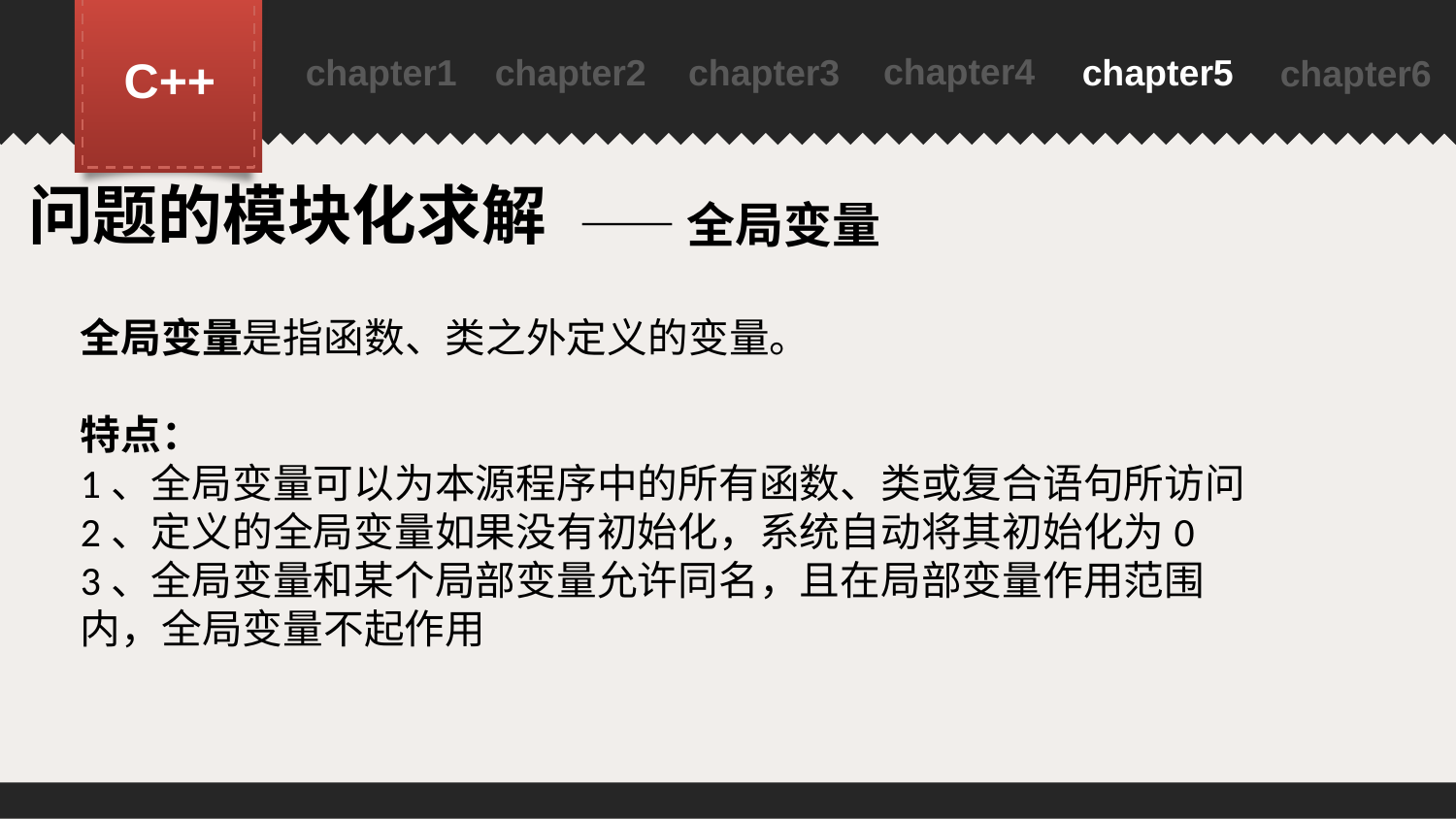

chapter4
C++
chapter1
chapter2
chapter3
chapter5
chapter6
PPT模板下载：www.1ppt.com/moban/     行业PPT模板：www.1ppt.com/hangye/
节日PPT模板：www.1ppt.com/jieri/           PPT素材下载：www.1ppt.com/sucai/
PPT背景图片：www.1ppt.com/beijing/      PPT图表下载：www.1ppt.com/tubiao/
优秀PPT下载：www.1ppt.com/xiazai/        PPT教程： www.1ppt.com/powerpoint/
Word教程： www.1ppt.com/word/              Excel教程：www.1ppt.com/excel/
资料下载：www.1ppt.com/ziliao/                PPT课件下载：www.1ppt.com/kejian/
范文下载：www.1ppt.com/fanwen/             试卷下载：www.1ppt.com/shiti/
教案下载：www.1ppt.com/jiaoan/

问题的模块化求解
——全局变量
全局变量是指函数、类之外定义的变量。

特点：
1、全局变量可以为本源程序中的所有函数、类或复合语句所访问
2、定义的全局变量如果没有初始化，系统自动将其初始化为0
3、全局变量和某个局部变量允许同名，且在局部变量作用范围内，全局变量不起作用